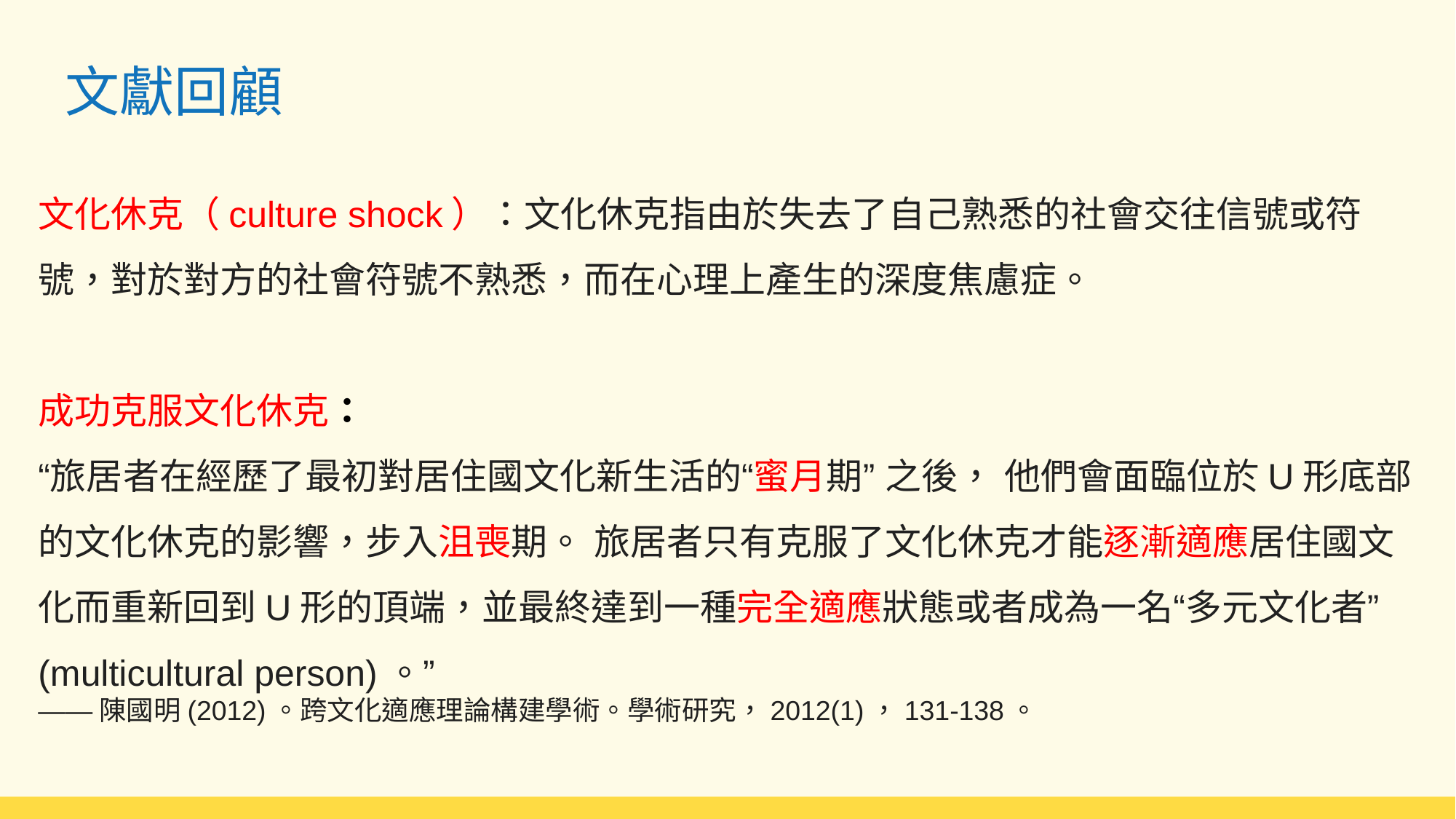

# 文獻回顧

文化休克（culture shock）：文化休克指由於失去了自己熟悉的社會交往信號或符號，對於對方的社會符號不熟悉，而在心理上產生的深度焦慮症。

成功克服文化休克：
“旅居者在經歷了最初對居住國文化新生活的“蜜月期” 之後， 他們會面臨位於U形底部的文化休克的影響，步入沮喪期。 旅居者只有克服了文化休克才能逐漸適應居住國文化而重新回到U形的頂端，並最終達到一種完全適應狀態或者成為一名“多元文化者” (multicultural person)。”
——陳國明(2012)。跨文化適應理論構建學術。學術研究，2012(1)，131-138。